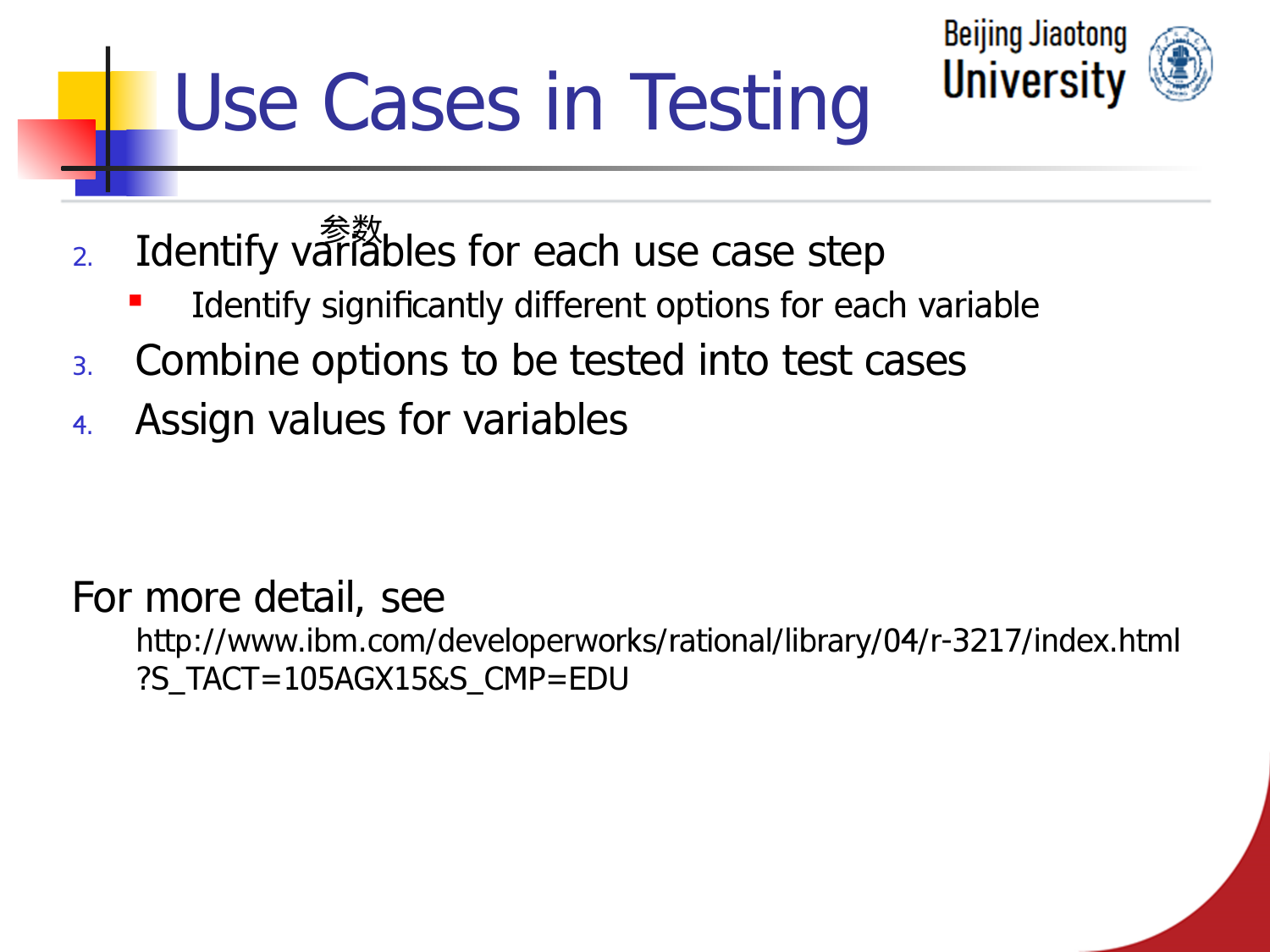

# Use Cases in Testing
参数
Identify variables for each use case step
Identify significantly different options for each variable
Combine options to be tested into test cases
Assign values for variables

For more detail, see http://www.ibm.com/developerworks/rational/library/04/r-3217/index.html?S_TACT=105AGX15&S_CMP=EDU